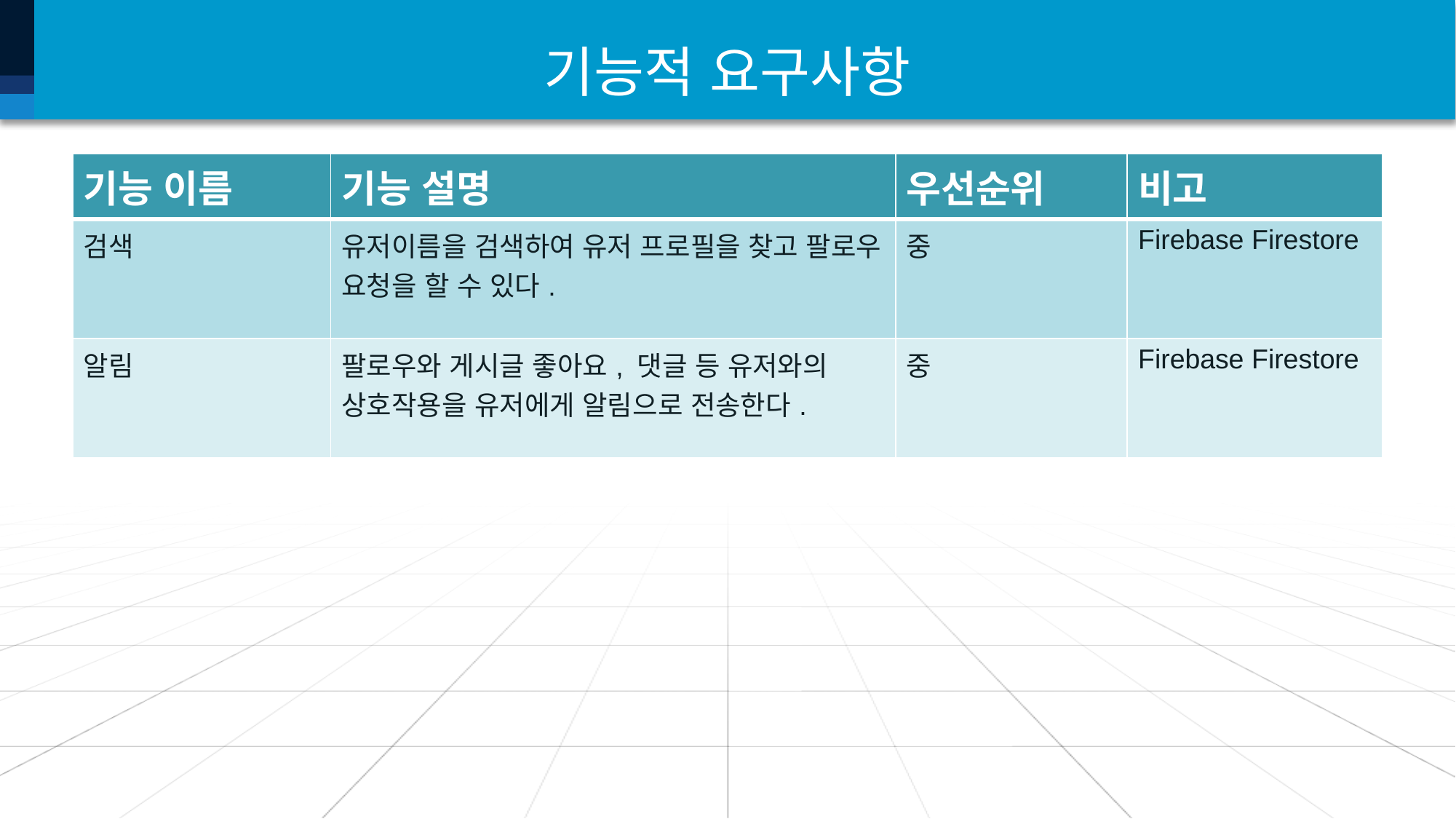

# 기능적 요구사항
| 기능 이름 | 기능 설명 | 우선순위 | 비고 |
| --- | --- | --- | --- |
| 검색 | 유저이름을 검색하여 유저 프로필을 찾고 팔로우 요청을 할 수 있다. | 중 | Firebase Firestore |
| 알림 | 팔로우와 게시글 좋아요, 댓글 등 유저와의 상호작용을 유저에게 알림으로 전송한다. | 중 | Firebase Firestore |